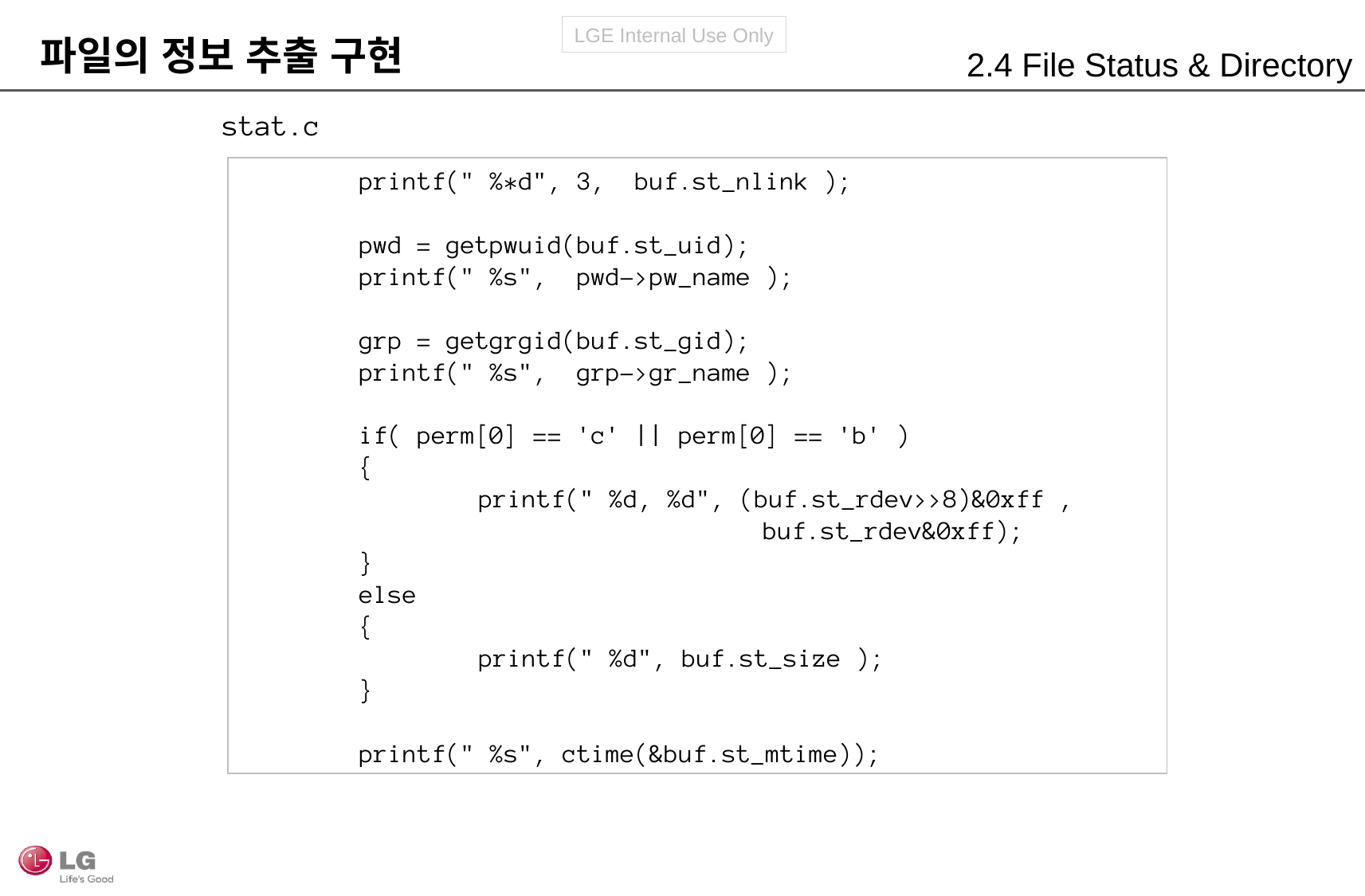

파일의 정보 추출 구현
2.4 File Status & Directory

stat.c
	printf(" %*d", 3,  buf.st_nlink );

	pwd = getpwuid(buf.st_uid);
	printf(" %s",  pwd->pw_name );

	grp = getgrgid(buf.st_gid);
	printf(" %s",  grp->gr_name );

	if( perm[0] == 'c' || perm[0] == 'b' )
	{
		printf(" %d, %d", (buf.st_rdev>>8)&0xff ,
                                    buf.st_rdev&0xff);
	}
	else
	{
		printf(" %d", buf.st_size );
	}

	printf(" %s", ctime(&buf.st_mtime));